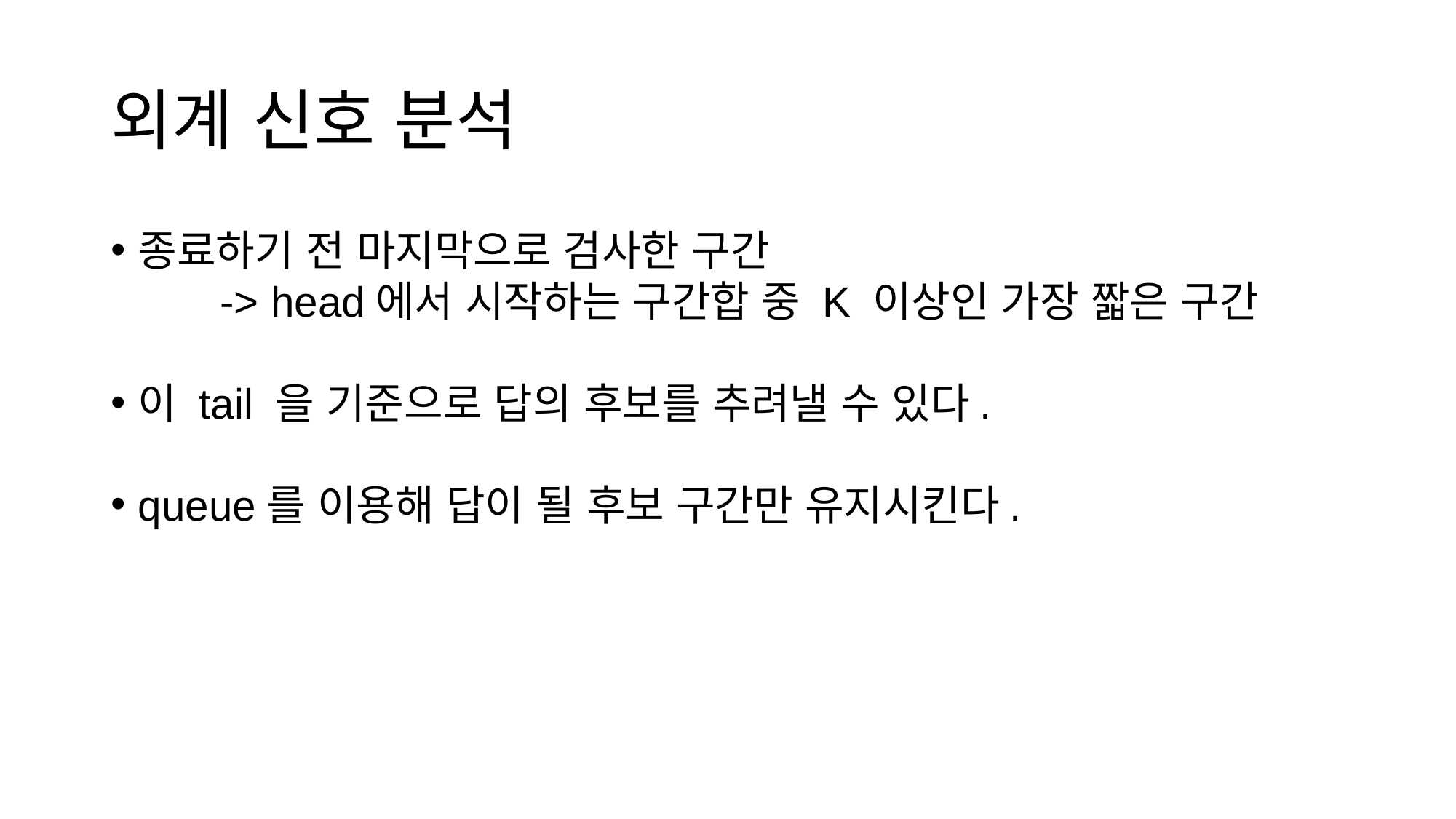

# 외계 신호 분석
종료하기 전 마지막으로 검사한 구간
	-> head에서 시작하는 구간합 중 K 이상인 가장 짧은 구간

이 tail 을 기준으로 답의 후보를 추려낼 수 있다.

queue를 이용해 답이 될 후보 구간만 유지시킨다.